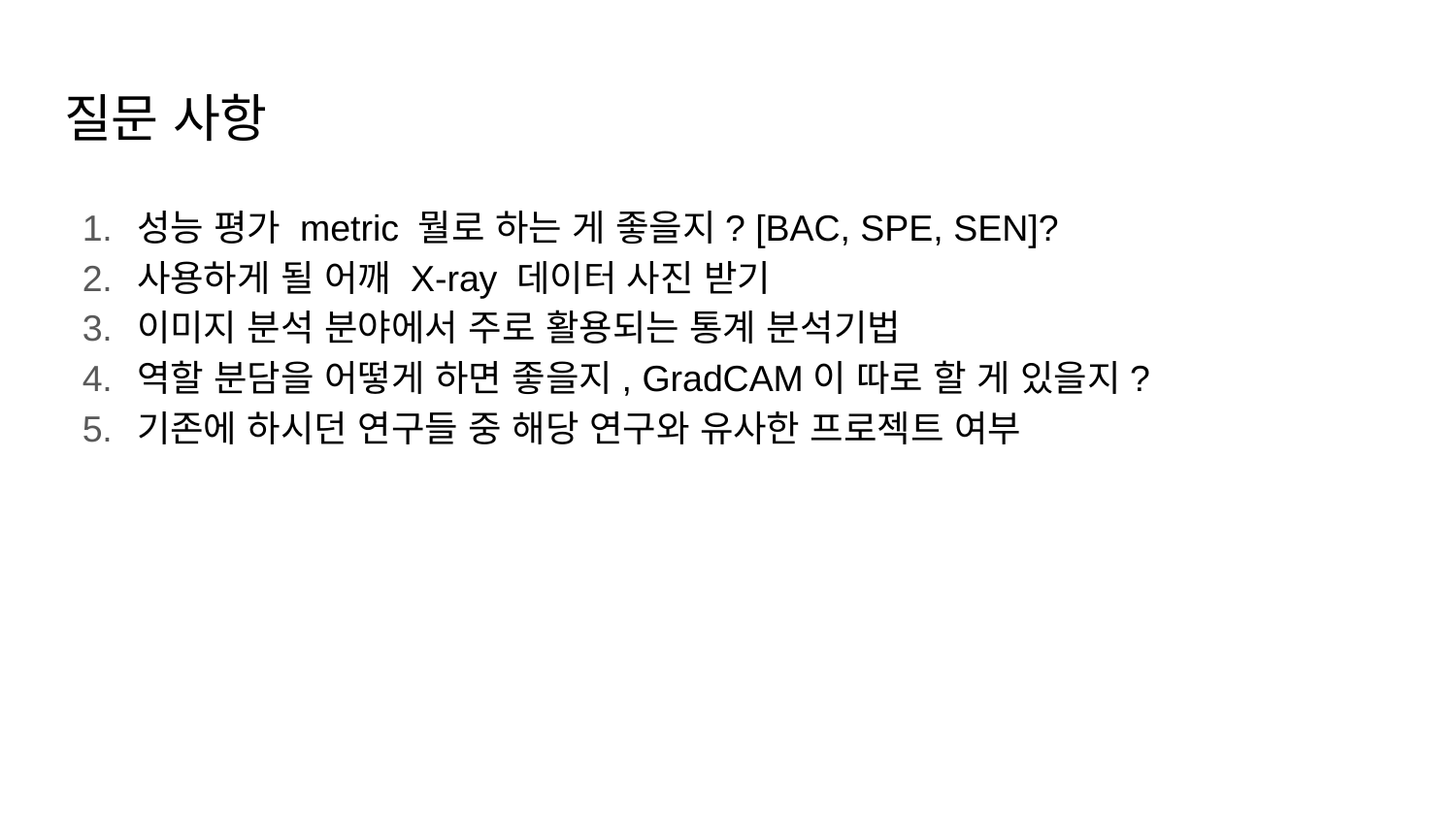

# 질문 사항
성능 평가 metric 뭘로 하는 게 좋을지? [BAC, SPE, SEN]?
사용하게 될 어깨 X-ray 데이터 사진 받기
이미지 분석 분야에서 주로 활용되는 통계 분석기법
역할 분담을 어떻게 하면 좋을지, GradCAM이 따로 할 게 있을지?
기존에 하시던 연구들 중 해당 연구와 유사한 프로젝트 여부